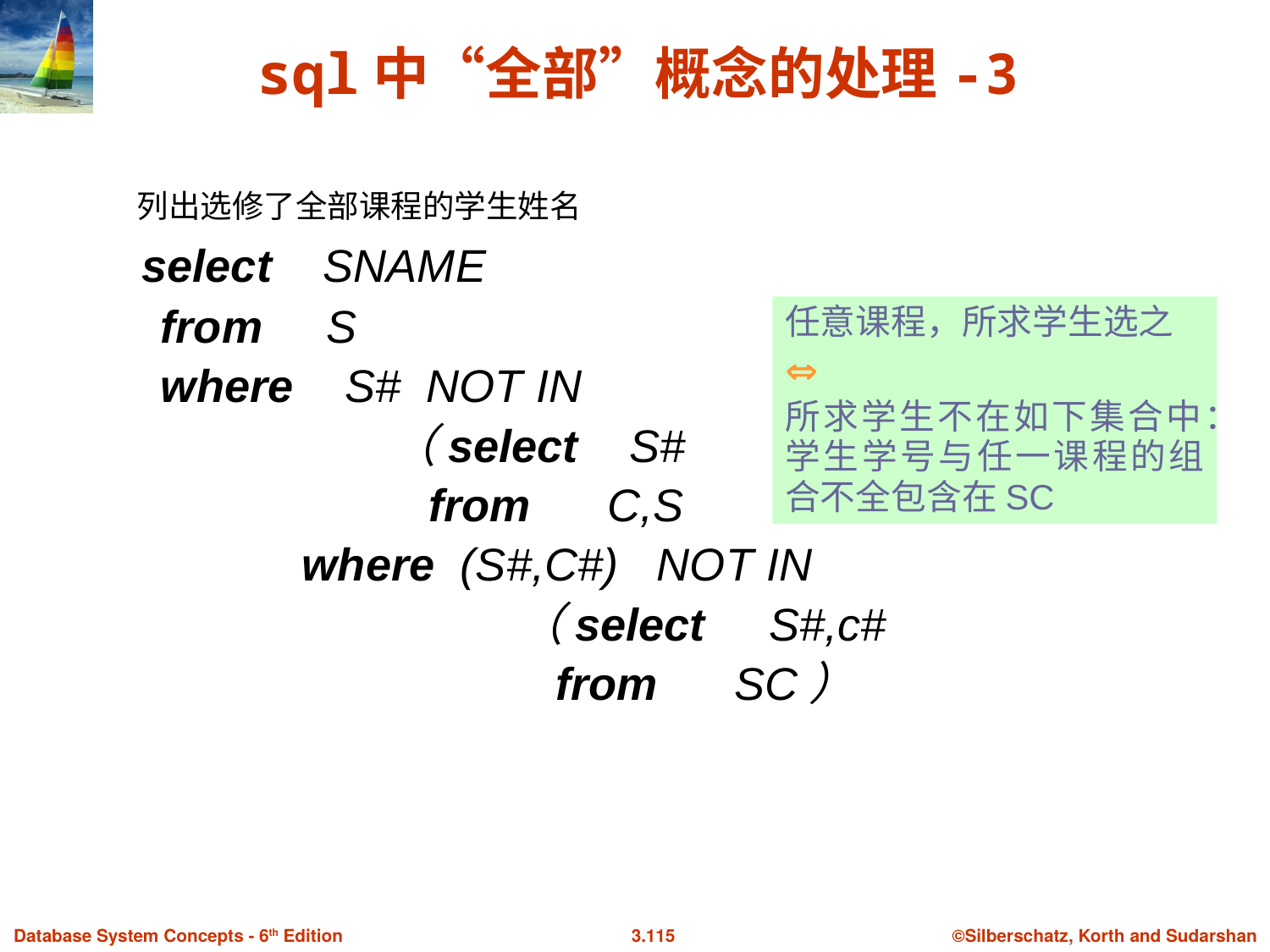

# sql中“全部”概念的处理-3
列出选修了全部课程的学生姓名
     select    SNAME
     from     S
     where    S#  NOT IN
			（select    S#
			   from      C,S
   		   where  (S#,C#)   NOT IN
				（select     S#,c#
				   from      SC）
任意课程，所求学生选之
⇔
所求学生不在如下集合中：学生学号与任一课程的组合不全包含在SC